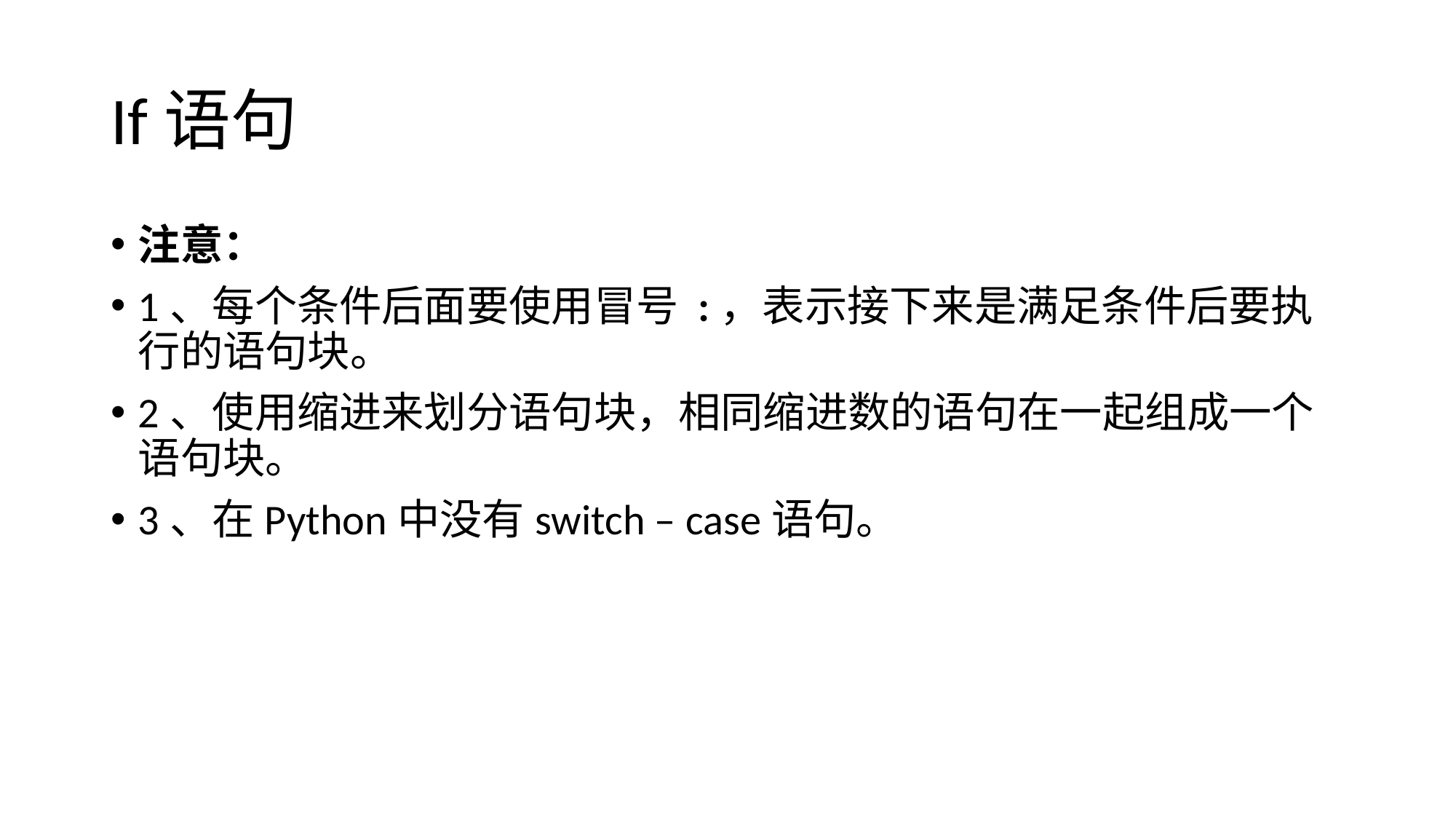

# If语句
注意：
1、每个条件后面要使用冒号 :，表示接下来是满足条件后要执行的语句块。
2、使用缩进来划分语句块，相同缩进数的语句在一起组成一个语句块。
3、在Python中没有switch – case语句。